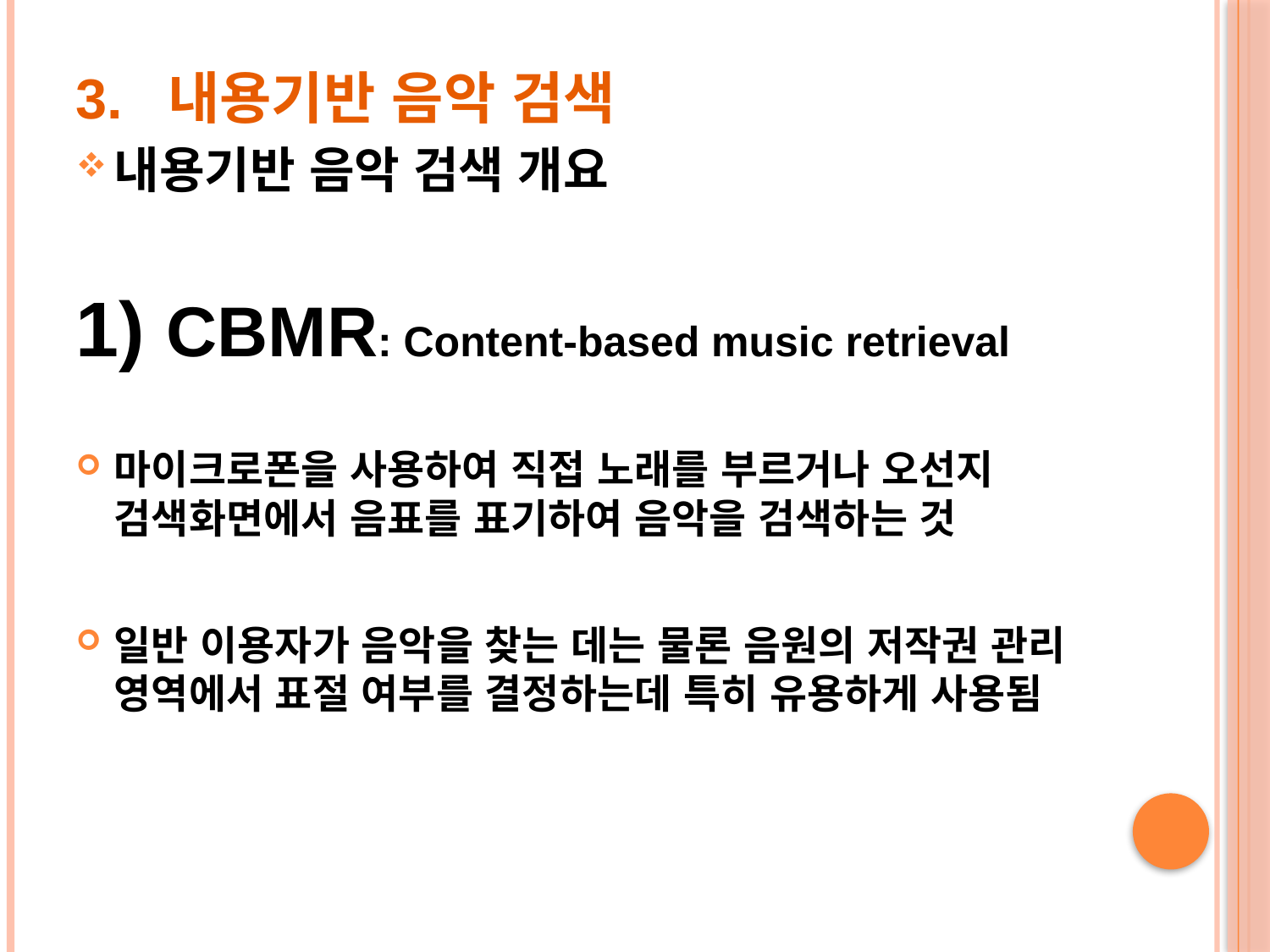

# 3.  내용기반 음악 검색
내용기반 음악 검색 개요

1) CBMR: Content-based music retrieval

마이크로폰을 사용하여 직접 노래를 부르거나 오선지 검색화면에서 음표를 표기하여 음악을 검색하는 것

일반 이용자가 음악을 찾는 데는 물론 음원의 저작권 관리 영역에서 표절 여부를 결정하는데 특히 유용하게 사용됨